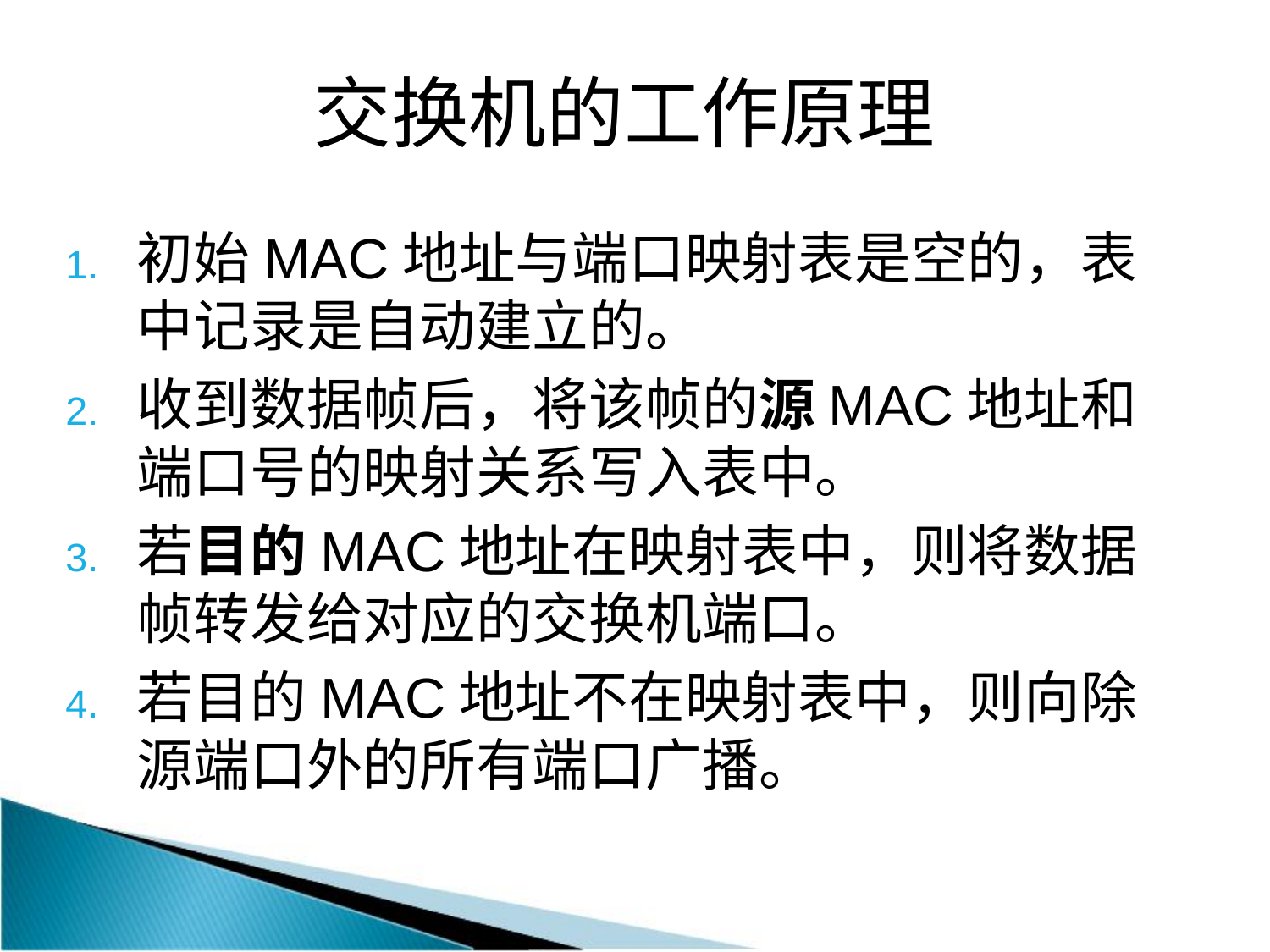

# 交换机的工作原理
初始MAC地址与端口映射表是空的，表中记录是自动建立的。
收到数据帧后，将该帧的源MAC地址和端口号的映射关系写入表中。
若目的MAC地址在映射表中，则将数据帧转发给对应的交换机端口。
若目的MAC地址不在映射表中，则向除源端口外的所有端口广播。